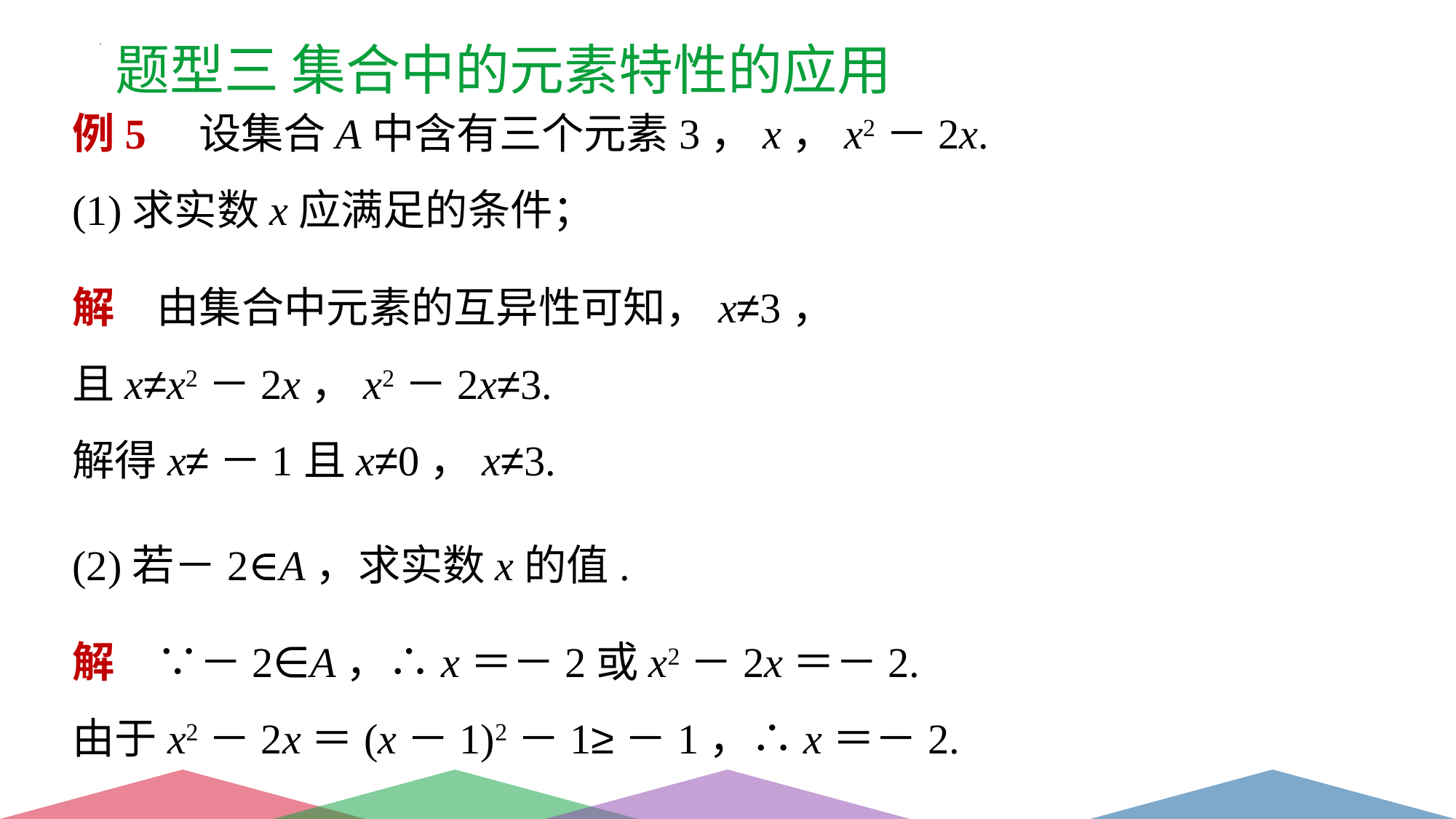

题型三 集合中的元素特性的应用
例5　设集合A中含有三个元素3，x，x2－2x.
(1)求实数x应满足的条件；
解　由集合中元素的互异性可知，x≠3，
且x≠x2－2x，x2－2x≠3.
解得x≠－1且x≠0，x≠3.
(2)若－2∈A，求实数x的值.
解　∵－2∈A，∴x＝－2或x2－2x＝－2.
由于x2－2x＝(x－1)2－1≥－1，∴x＝－2.